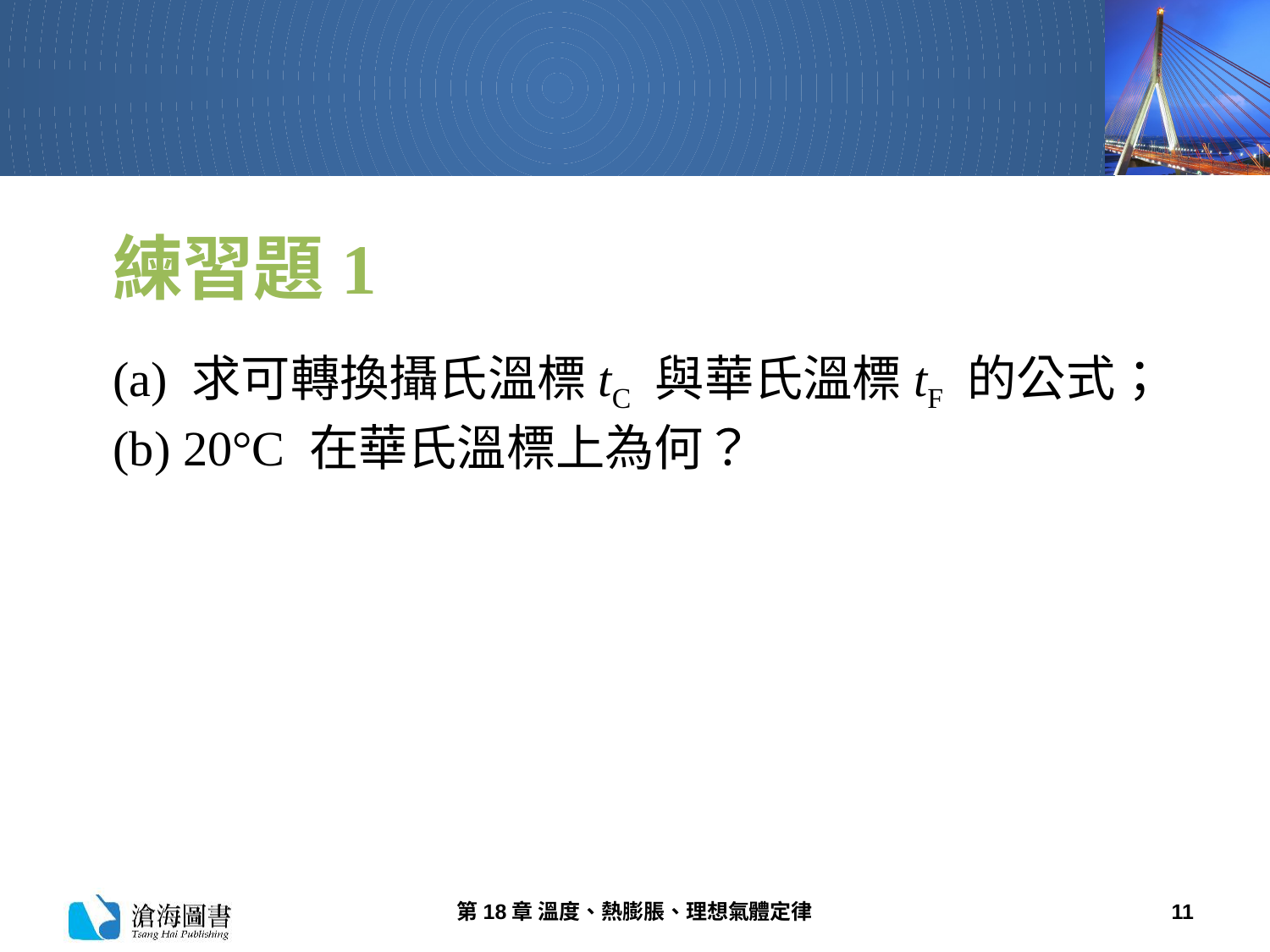

# 練習題1
(a) 求可轉換攝氏溫標tC 與華氏溫標tF 的公式；(b) 20°C 在華氏溫標上為何？
第18章 溫度、熱膨脹、理想氣體定律
11